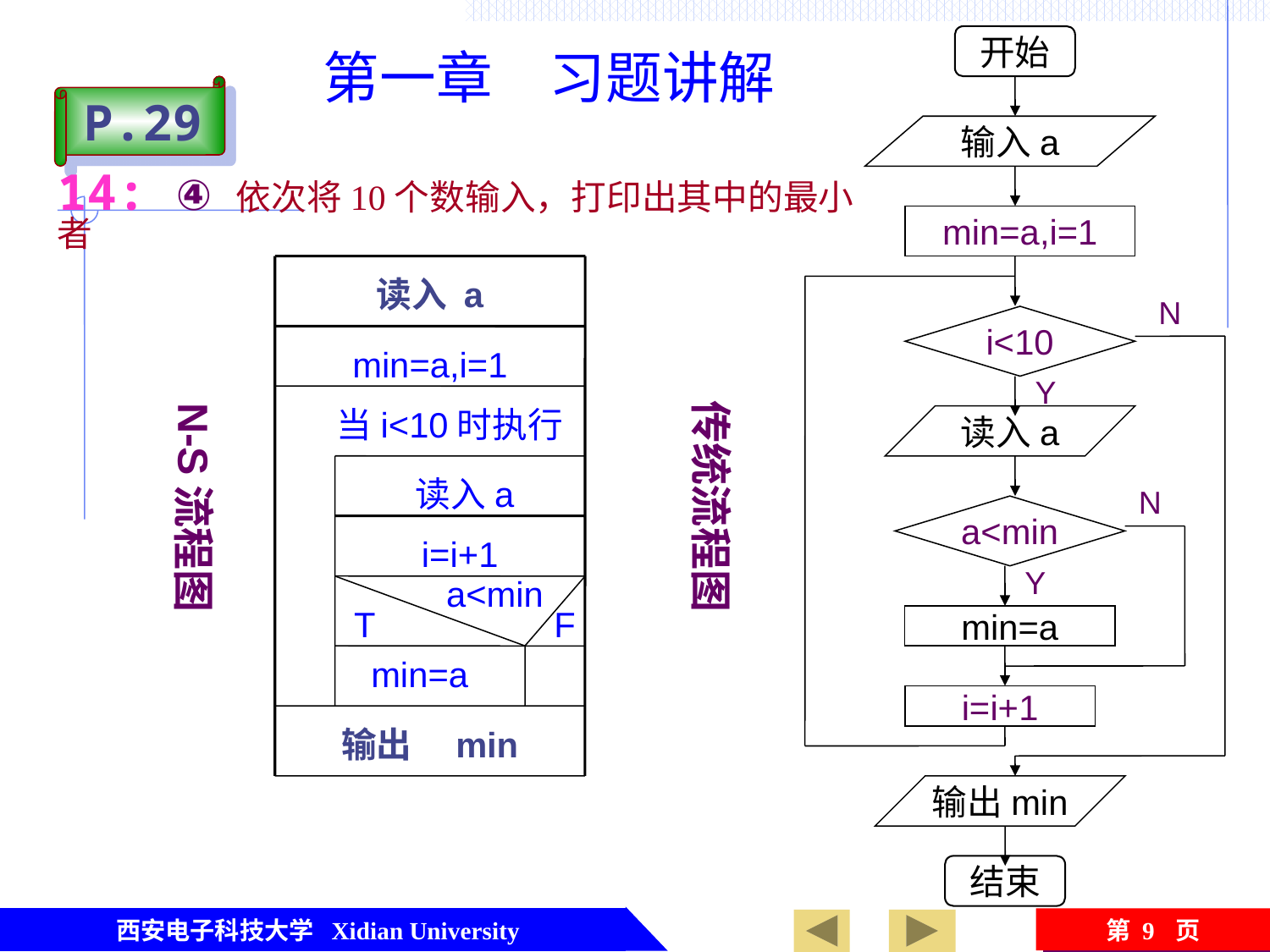

开始

结束
第一章　习题讲解
P.29
输入a

14: ④ 依次将10个数输入，打印出其中的最小者
min=a,i=1

读入 a

输出　min

N
i<10
min=a,i=1

Y

传统流程图
当i<10时执行
读入a

读入a
N
N-S流程图
a<min
i=i+1

Y
a<min

T
F
min=a
min=a

i=i+1
输出min

西安电子科技大学  Xidian University
第 9 页